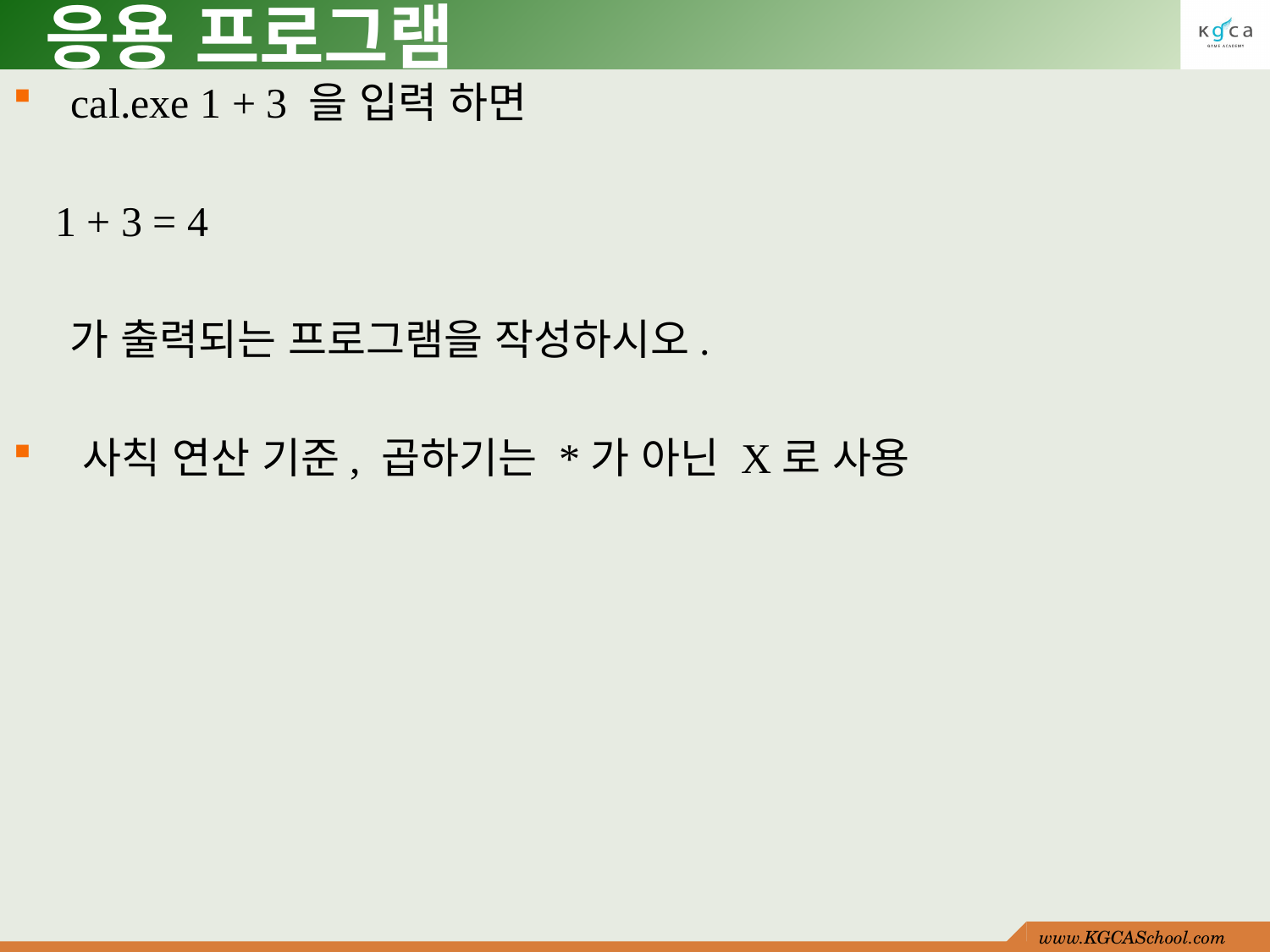

# 응용 프로그램
 cal.exe 1 + 3 을 입력 하면

    1 + 3 = 4

    가 출력되는 프로그램을 작성하시오.

 사칙 연산 기준, 곱하기는 *가 아닌 X로 사용